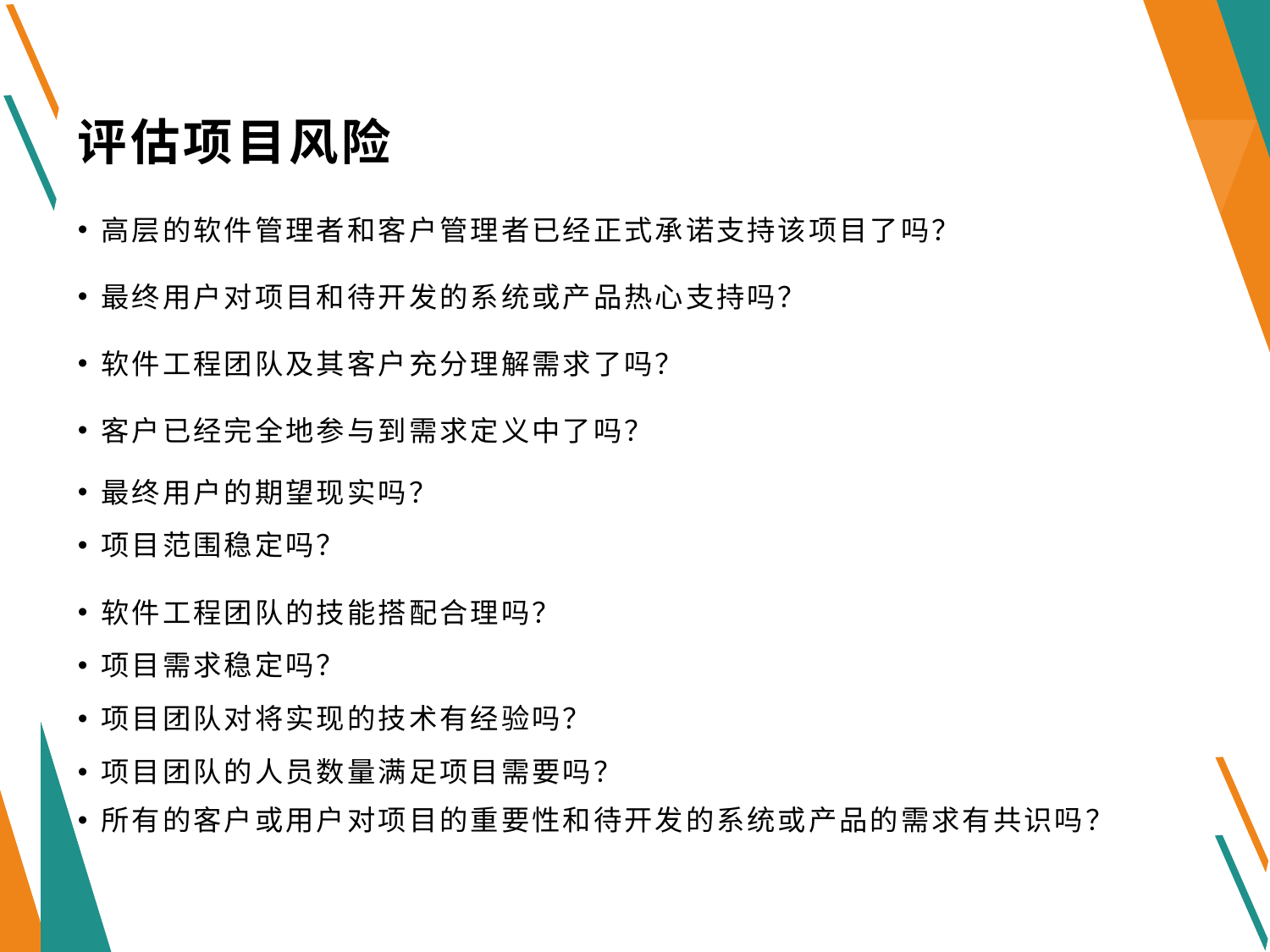

# 评估项目风险
高层的软件管理者和客户管理者已经正式承诺支持该项目了吗？
最终用户对项目和待开发的系统或产品热心支持吗？
软件工程团队及其客户充分理解需求了吗？
客户已经完全地参与到需求定义中了吗？
最终用户的期望现实吗？
项目范围稳定吗？
软件工程团队的技能搭配合理吗？
项目需求稳定吗？
项目团队对将实现的技术有经验吗？
项目团队的人员数量满足项目需要吗？
所有的客户或用户对项目的重要性和待开发的系统或产品的需求有共识吗？

7